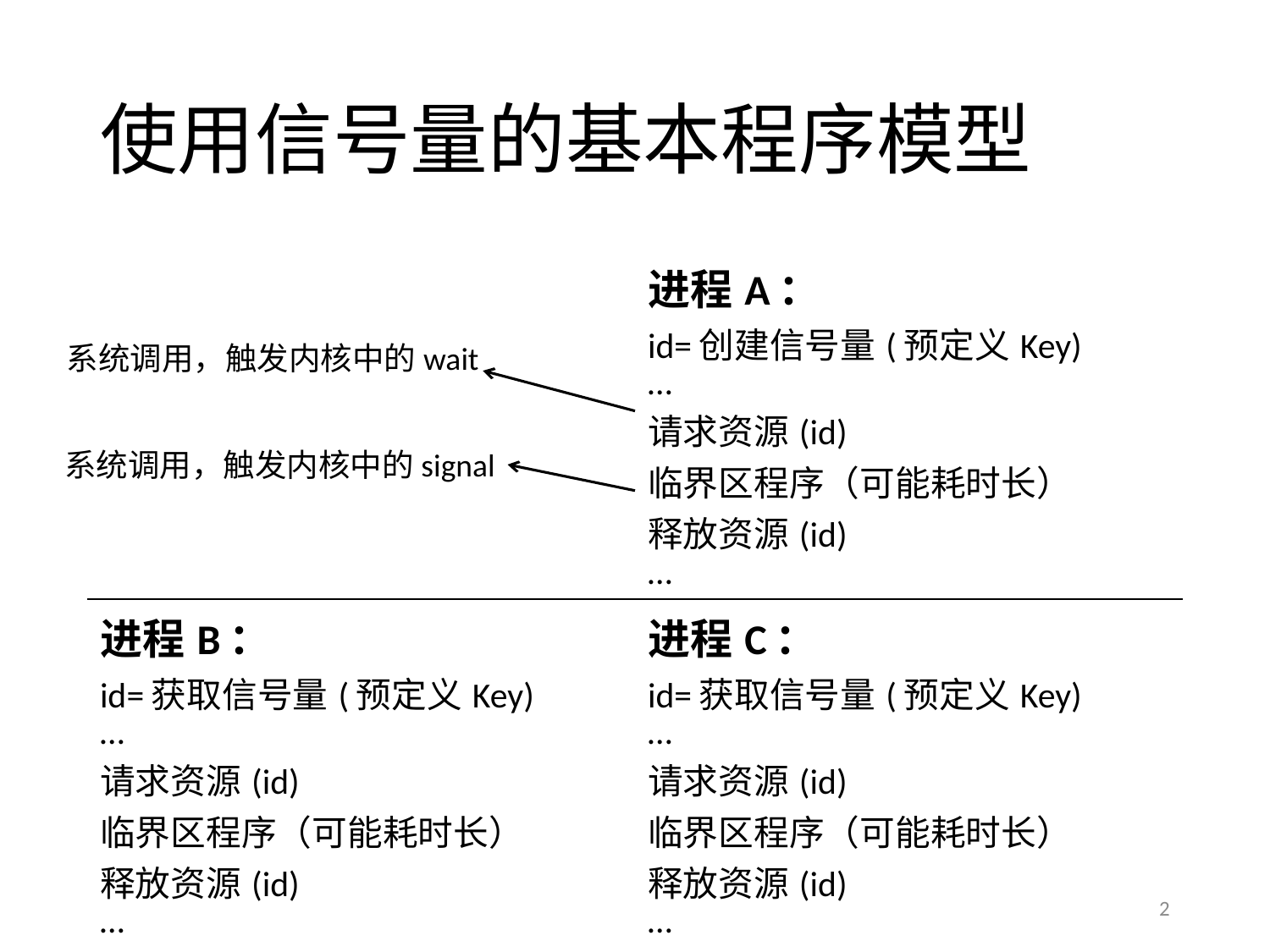

# 使用信号量的基本程序模型
|  | 进程A： id=创建信号量(预定义Key) … 请求资源(id) 临界区程序（可能耗时长） 释放资源(id) … |
| --- | --- |
| 进程B： id=获取信号量(预定义Key) … 请求资源(id) 临界区程序（可能耗时长） 释放资源(id) … | 进程C： id=获取信号量(预定义Key) … 请求资源(id) 临界区程序（可能耗时长） 释放资源(id) … |
系统调用，触发内核中的wait
系统调用，触发内核中的signal
2